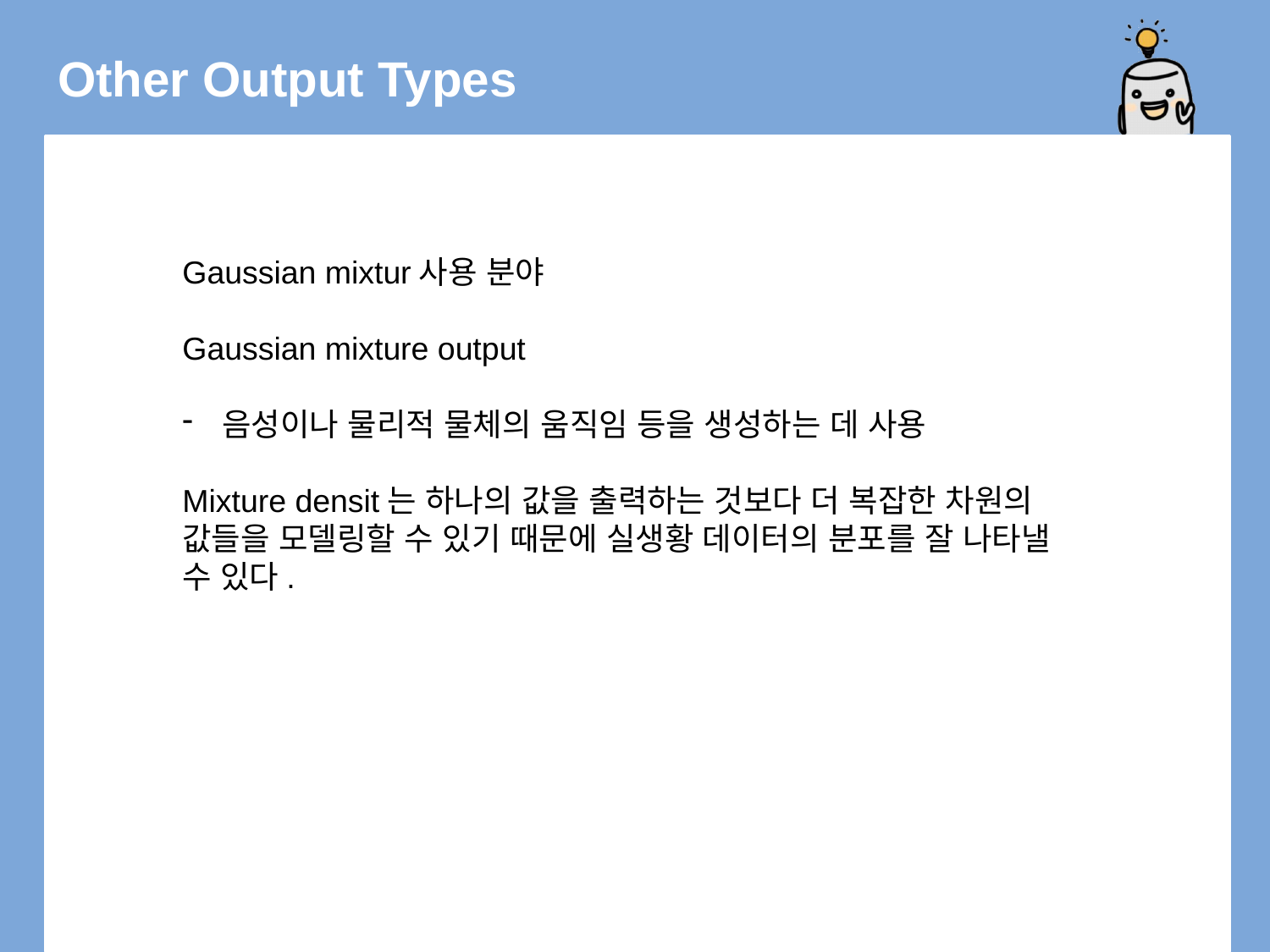

Other Output Types
Gaussian mixtur사용 분야

Gaussian mixture output

음성이나 물리적 물체의 움직임 등을 생성하는 데 사용

Mixture densit는 하나의 값을 출력하는 것보다 더 복잡한 차원의 값들을 모델링할 수 있기 때문에 실생황 데이터의 분포를 잘 나타낼 수 있다.